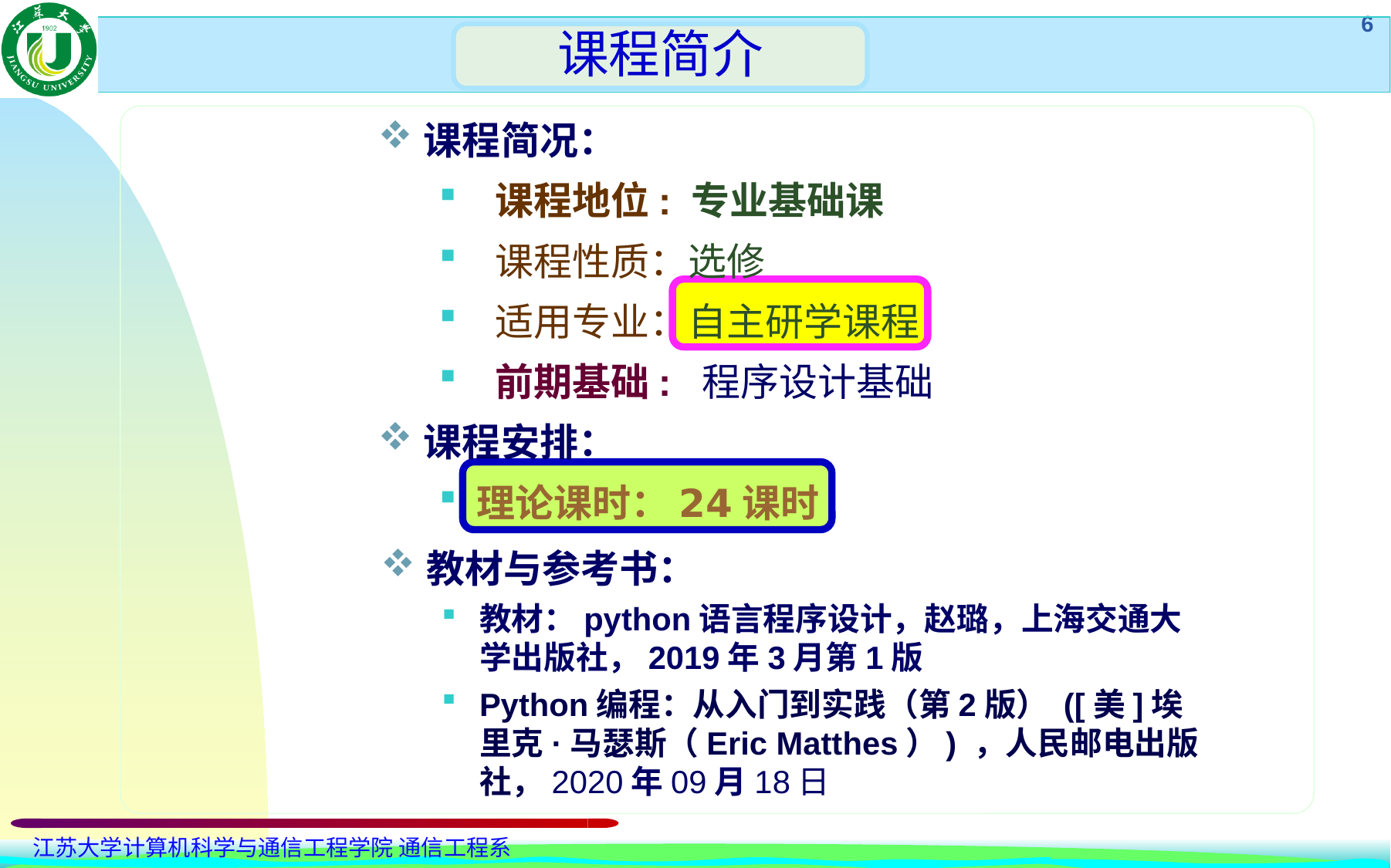

课程简介
课程简况：
 课程地位: 专业基础课
 课程性质：选修
 适用专业：自主研学课程
 前期基础:  程序设计基础
课程安排：
理论课时：24课时

教材与参考书：
教材：python语言程序设计，赵璐，上海交通大学出版社，2019年3月第1版
Python编程：从入门到实践（第2版） ([美]埃里克·马瑟斯（Eric Matthes）) ，人民邮电出版社，2020年09月18日